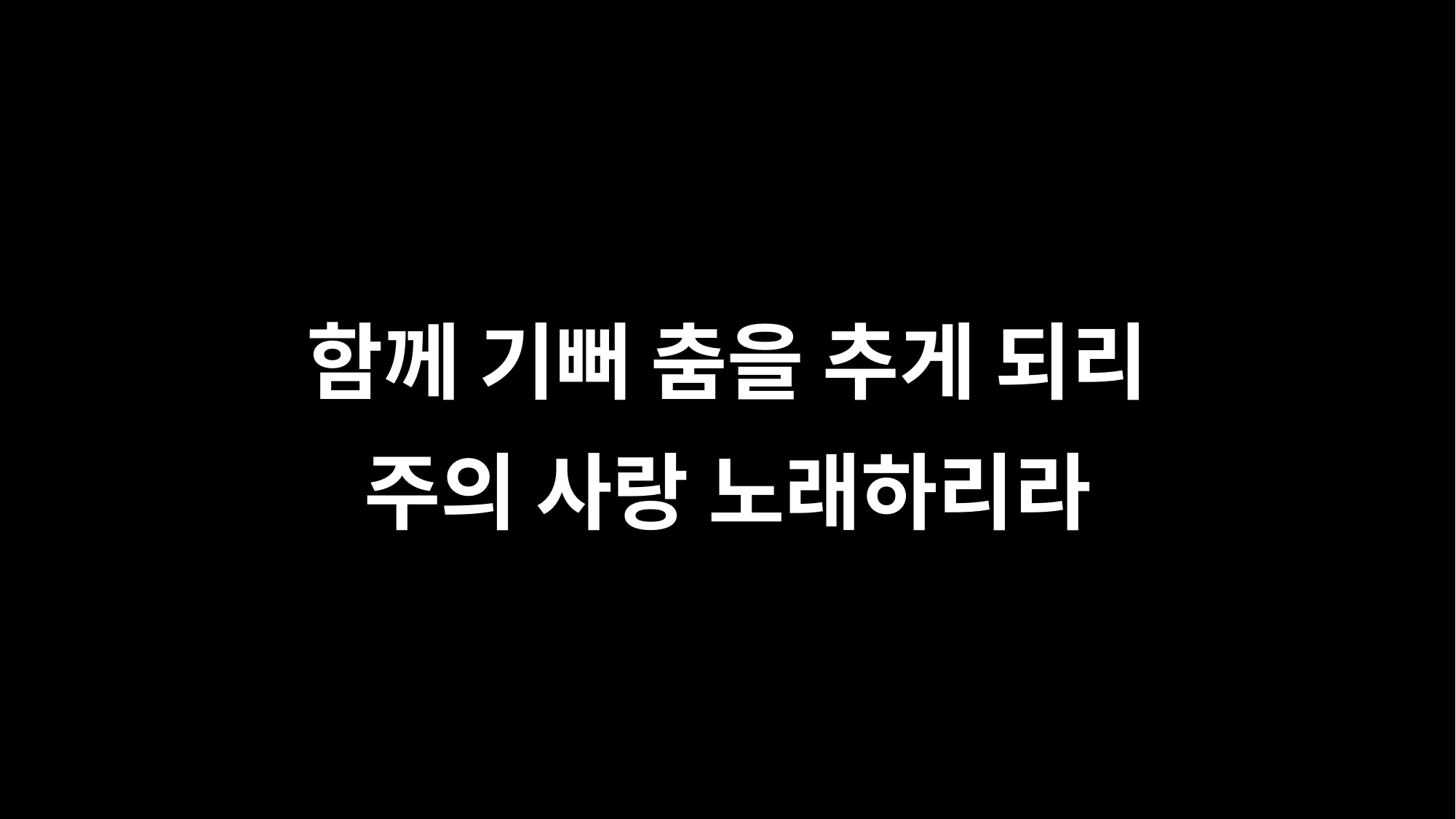

함께 기뻐 춤을 추게 되리
주의 사랑 노래하리라